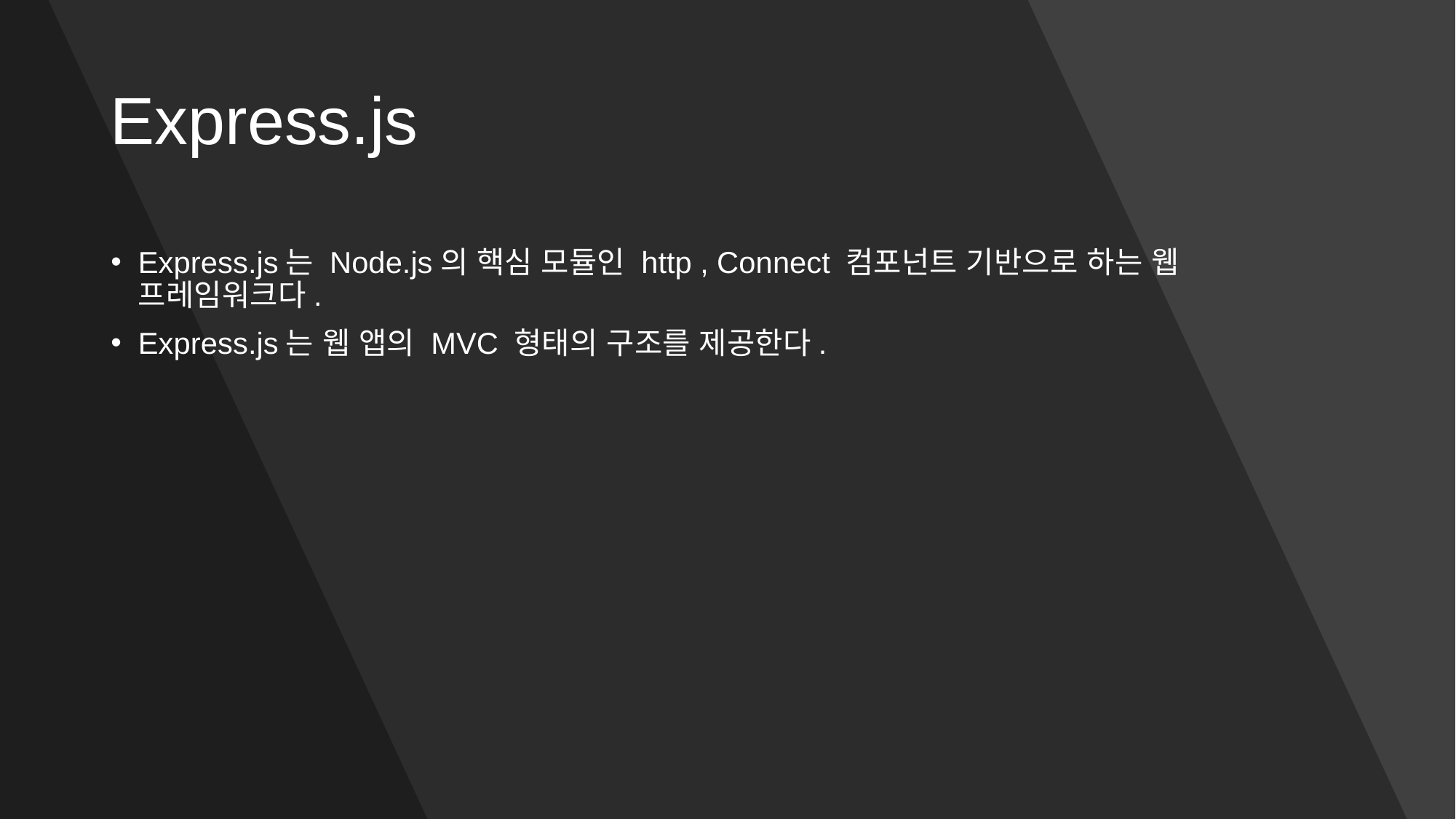

# Express.js
Express.js는 Node.js의 핵심 모듈인 http , Connect 컴포넌트 기반으로 하는 웹 프레임워크다.
Express.js는 웹 앱의 MVC 형태의 구조를 제공한다.